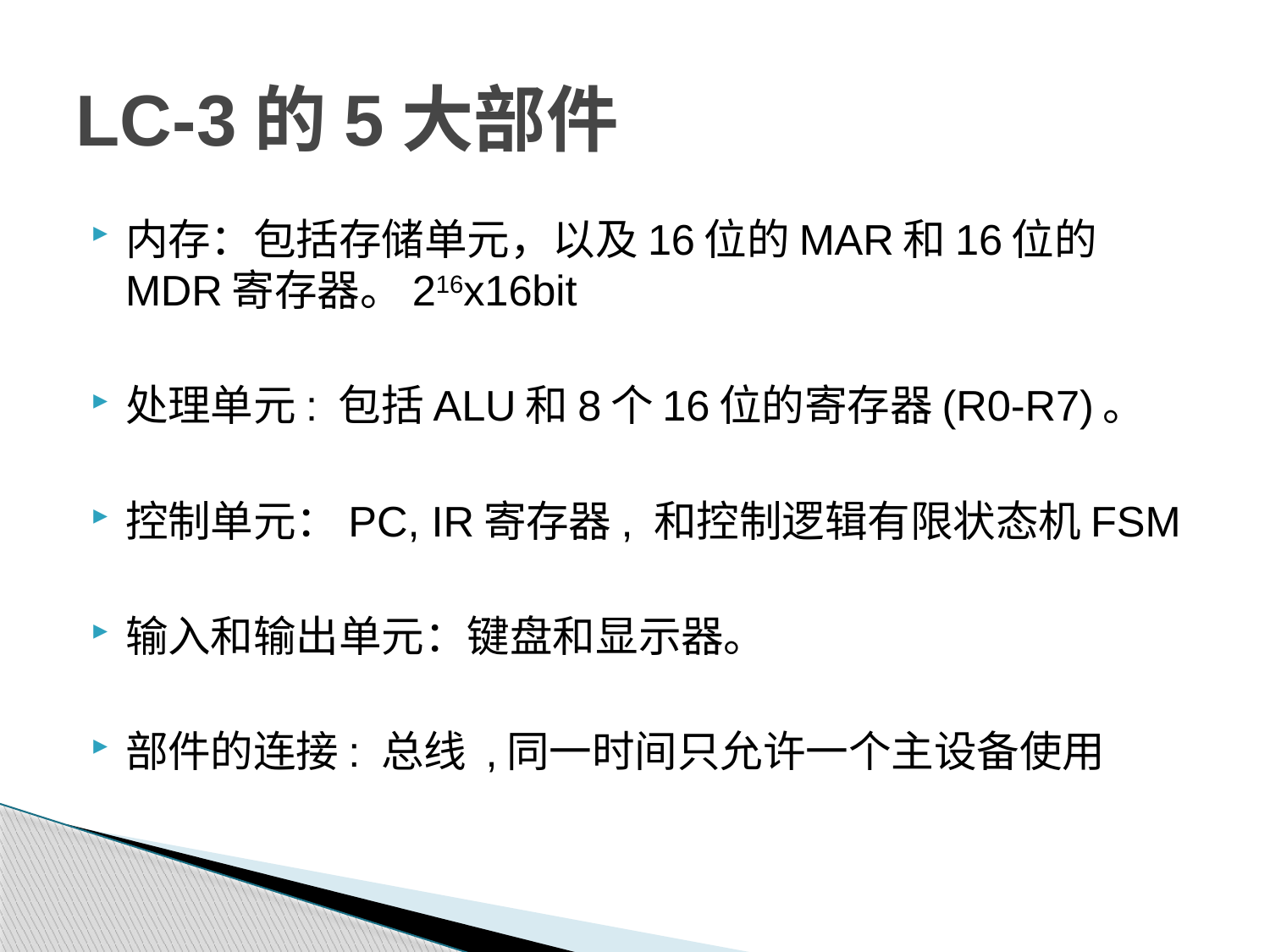

# LC-3的5大部件
内存：包括存储单元，以及16位的MAR和16位的MDR寄存器。216x16bit

处理单元: 包括ALU和8个16位的寄存器(R0-R7)。

控制单元：PC, IR寄存器, 和控制逻辑有限状态机FSM

输入和输出单元：键盘和显示器。

部件的连接: 总线 ,同一时间只允许一个主设备使用